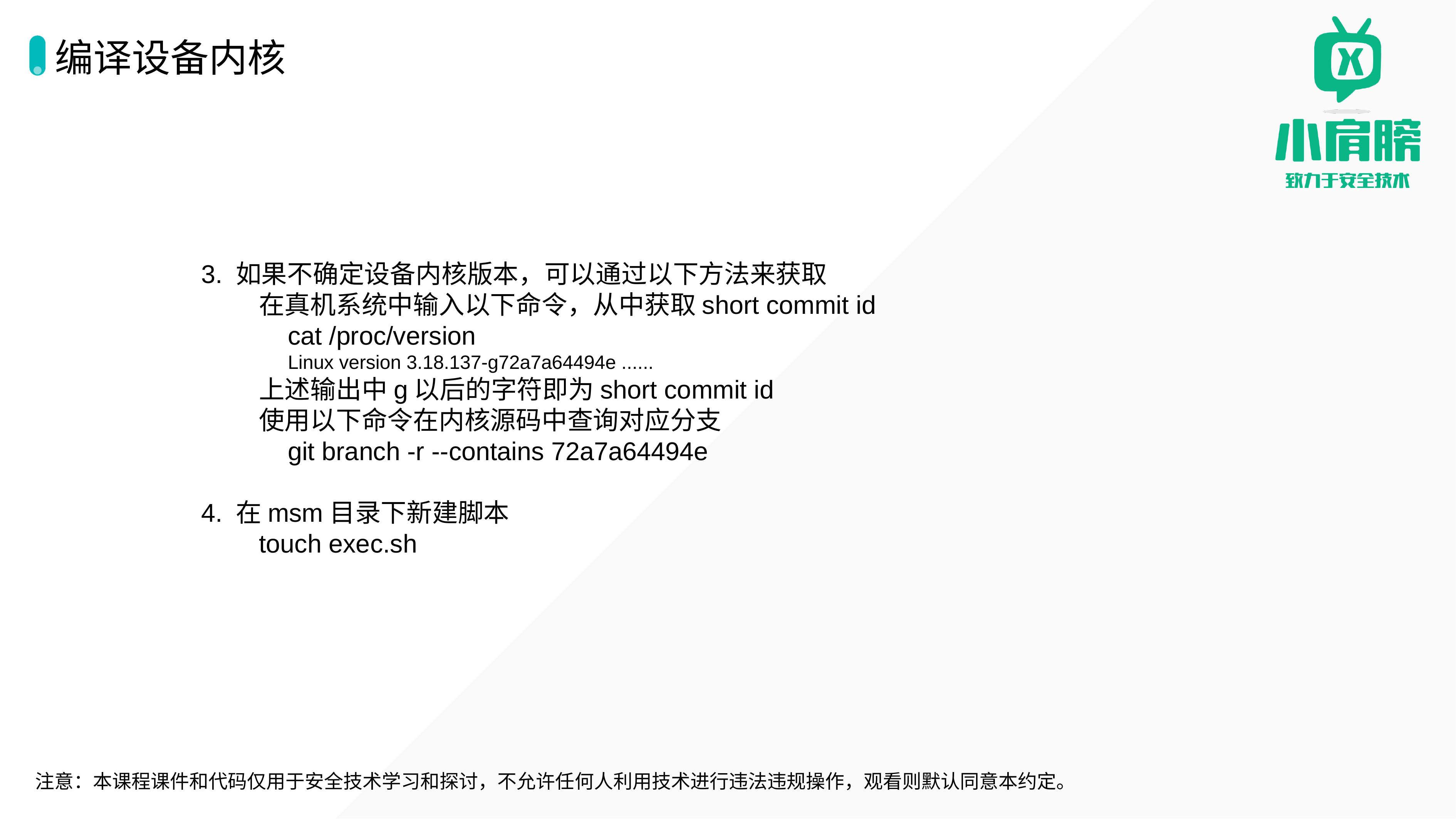

# 编译设备内核
3. 如果不确定设备内核版本，可以通过以下方法来获取
在真机系统中输入以下命令，从中获取short commit id
cat /proc/version
Linux version 3.18.137-g72a7a64494e ......
上述输出中g以后的字符即为short commit id
使用以下命令在内核源码中查询对应分支
git branch -r --contains 72a7a64494e

4. 在msm目录下新建脚本
touch exec.sh